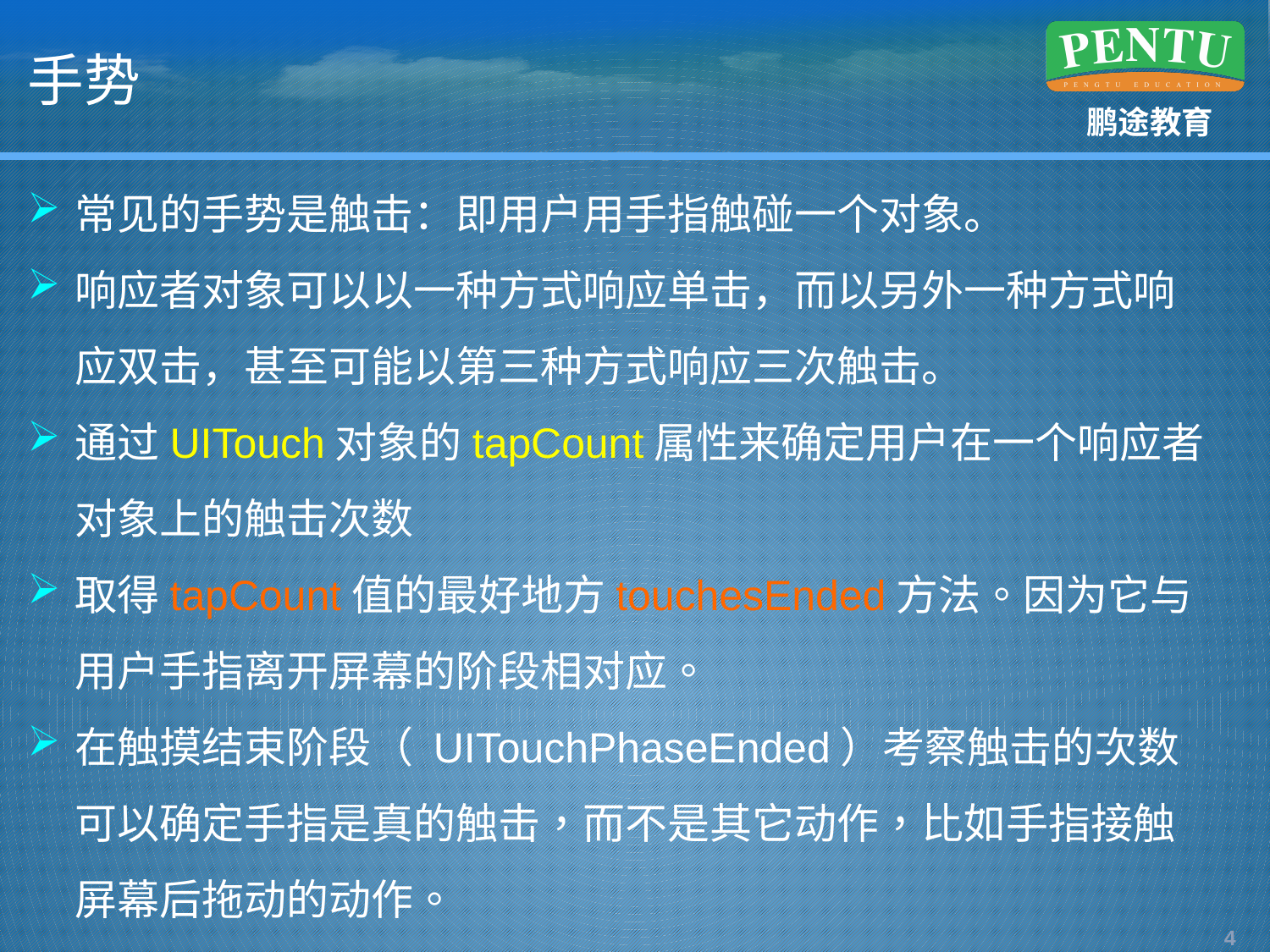

# 手势
常见的手势是触击：即用户用手指触碰一个对象。
响应者对象可以以一种方式响应单击，而以另外一种方式响应双击，甚至可能以第三种方式响应三次触击。
通过UITouch对象的tapCount属性来确定用户在一个响应者对象上的触击次数
取得tapCount值的最好地方touchesEnded方法。因为它与用户手指离开屏幕的阶段相对应。
在触摸结束阶段（ UITouchPhaseEnded）考察触击的次数可以确定手指是真的触击，而不是其它动作，比如手指接触屏幕后拖动的动作。
4